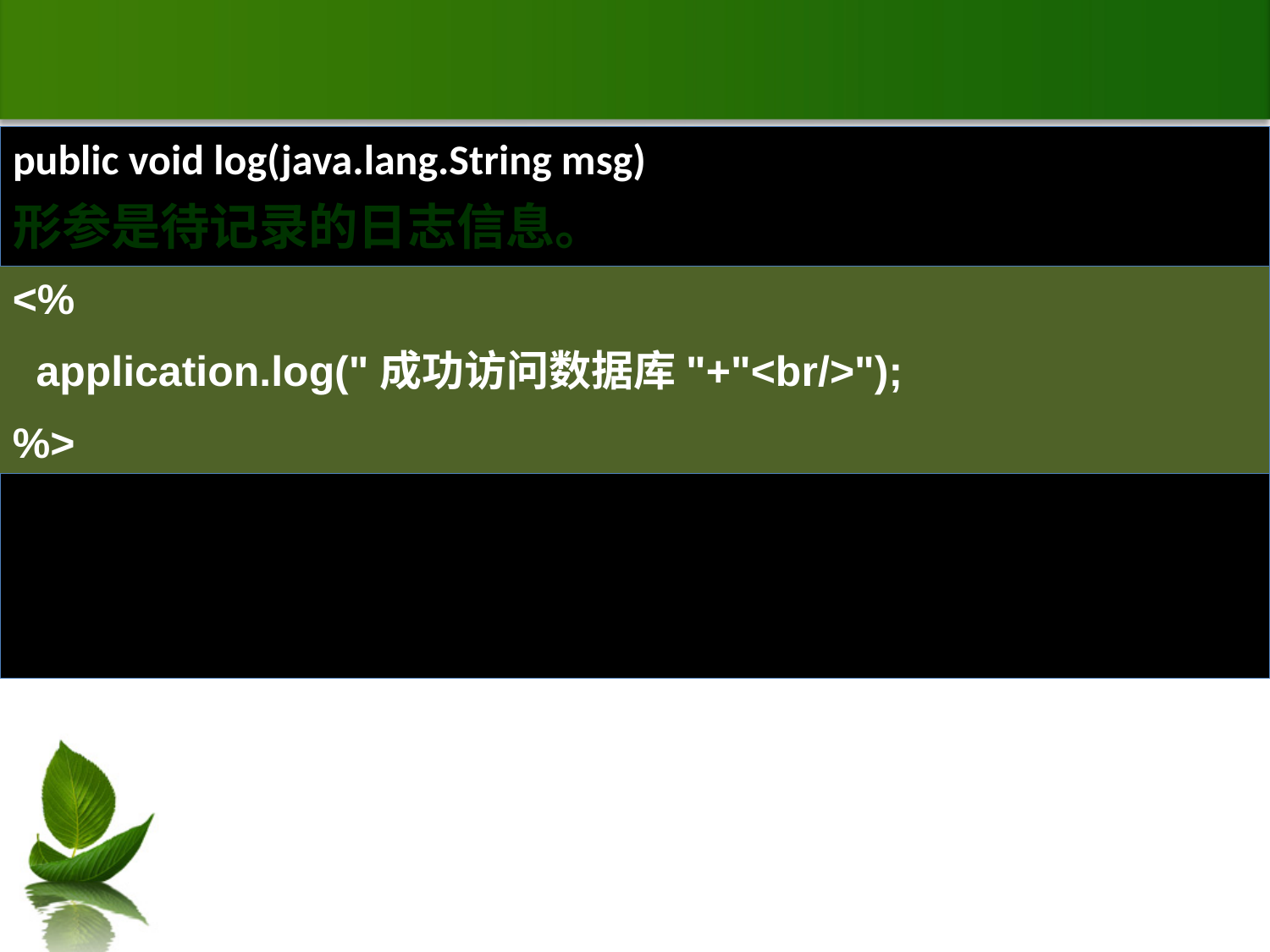

#
public void log(java.lang.String msg)
形参是待记录的日志信息。
<%
  application.log("成功访问数据库"+"<br/>");
%>